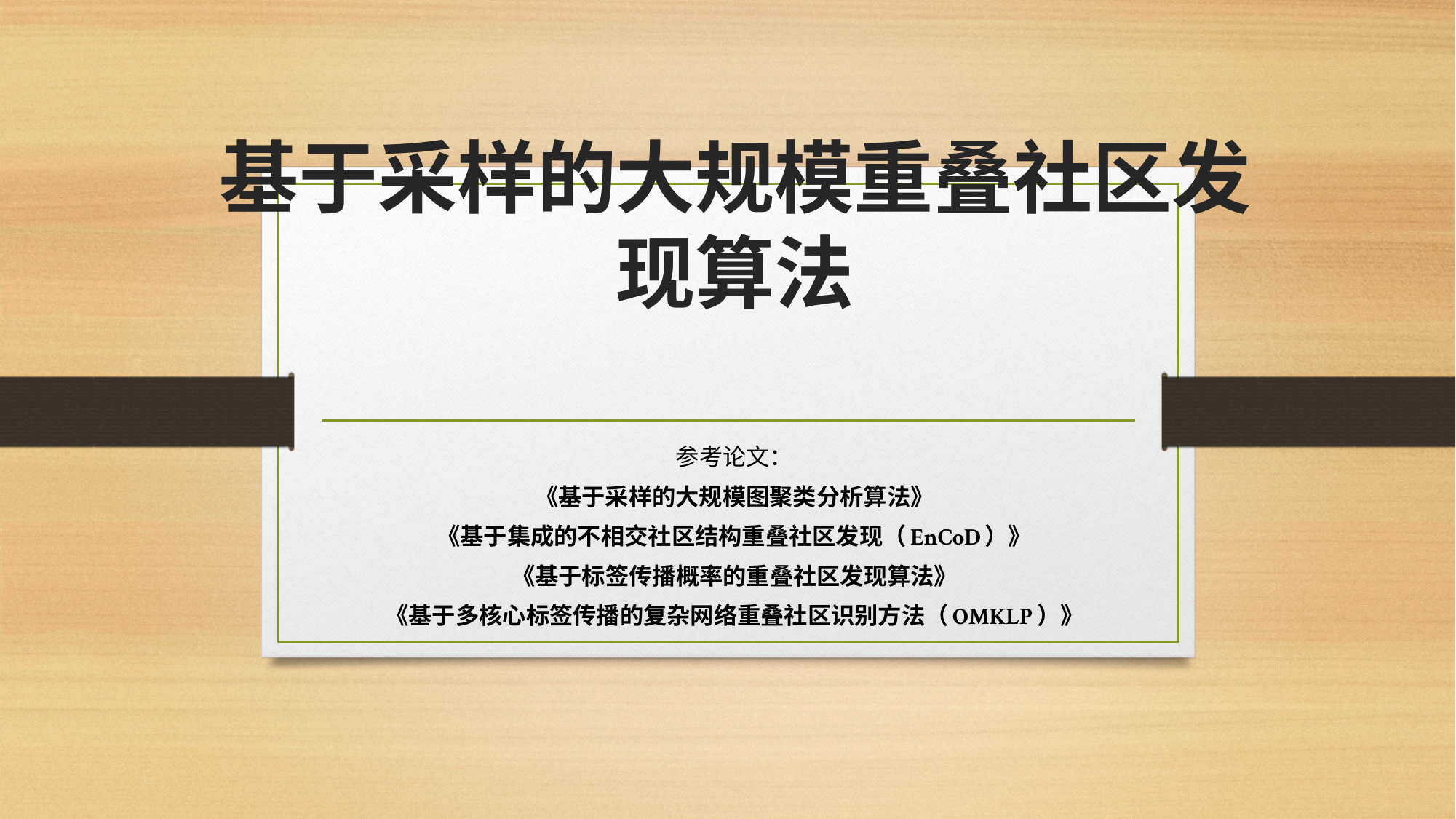

# 基于采样的大规模重叠社区发现算法
参考论文：
《基于采样的大规模图聚类分析算法》
《基于集成的不相交社区结构重叠社区发现（EnCoD）》
《基于标签传播概率的重叠社区发现算法》
《基于多核心标签传播的复杂网络重叠社区识别方法（OMKLP）》